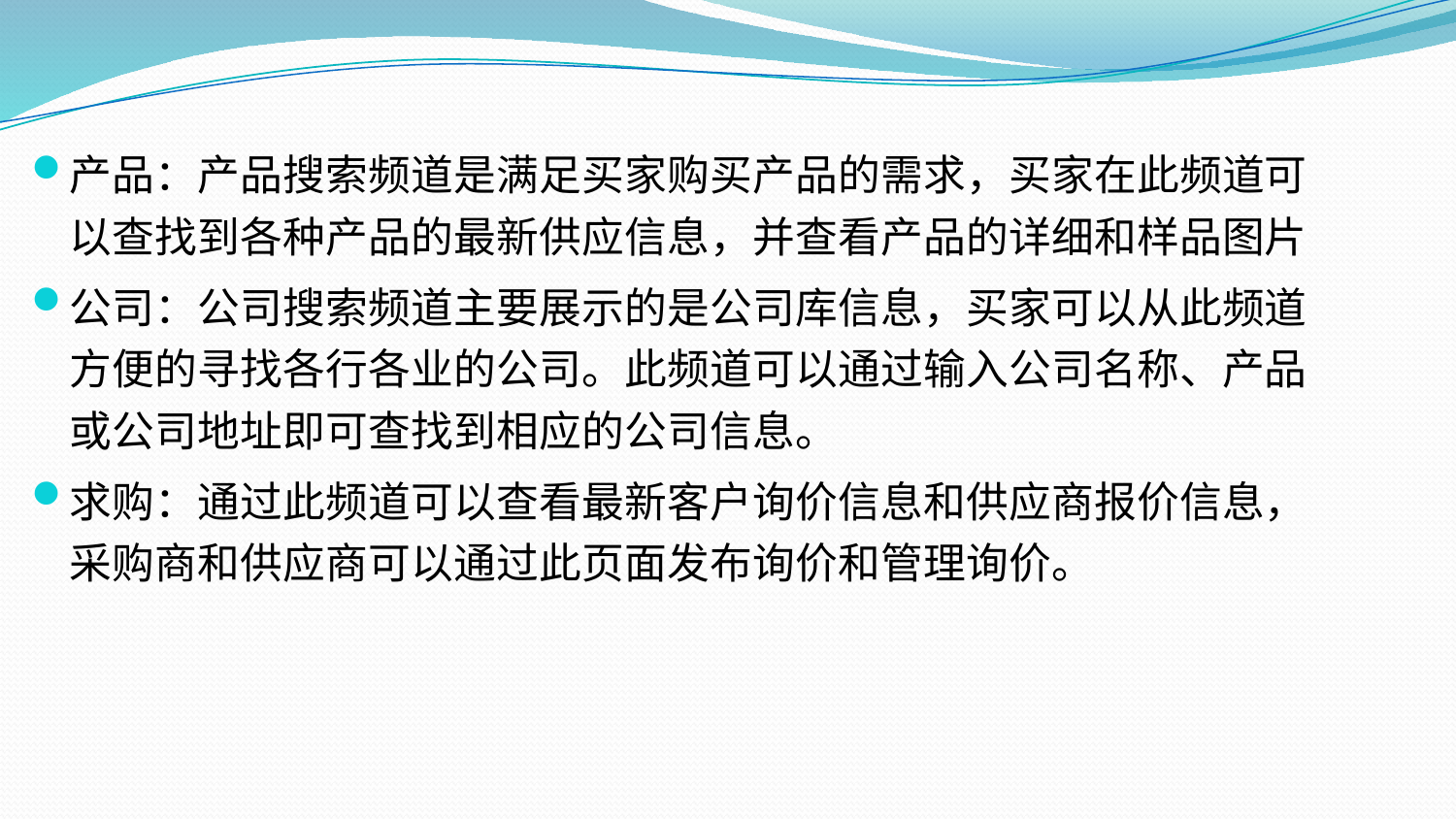

产品：产品搜索频道是满足买家购买产品的需求，买家在此频道可以查找到各种产品的最新供应信息，并查看产品的详细和样品图片
公司：公司搜索频道主要展示的是公司库信息，买家可以从此频道方便的寻找各行各业的公司。此频道可以通过输入公司名称、产品或公司地址即可查找到相应的公司信息。
求购：通过此频道可以查看最新客户询价信息和供应商报价信息，采购商和供应商可以通过此页面发布询价和管理询价。